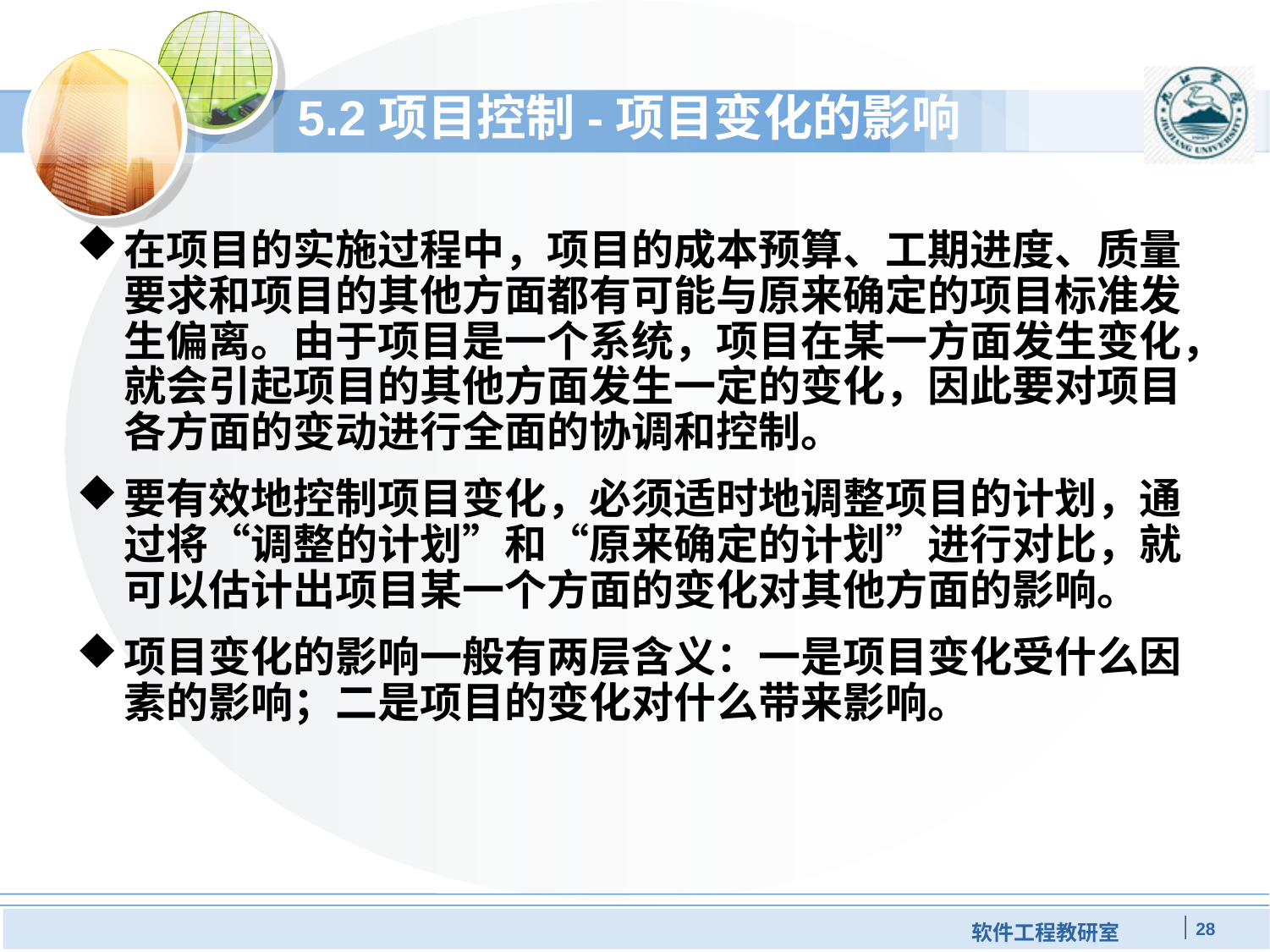

# 5.2项目控制-项目变化的影响
在项目的实施过程中，项目的成本预算、工期进度、质量要求和项目的其他方面都有可能与原来确定的项目标准发生偏离。由于项目是一个系统，项目在某一方面发生变化，就会引起项目的其他方面发生一定的变化，因此要对项目各方面的变动进行全面的协调和控制。
要有效地控制项目变化，必须适时地调整项目的计划，通过将“调整的计划”和“原来确定的计划”进行对比，就可以估计出项目某一个方面的变化对其他方面的影响。
项目变化的影响一般有两层含义：一是项目变化受什么因素的影响；二是项目的变化对什么带来影响。